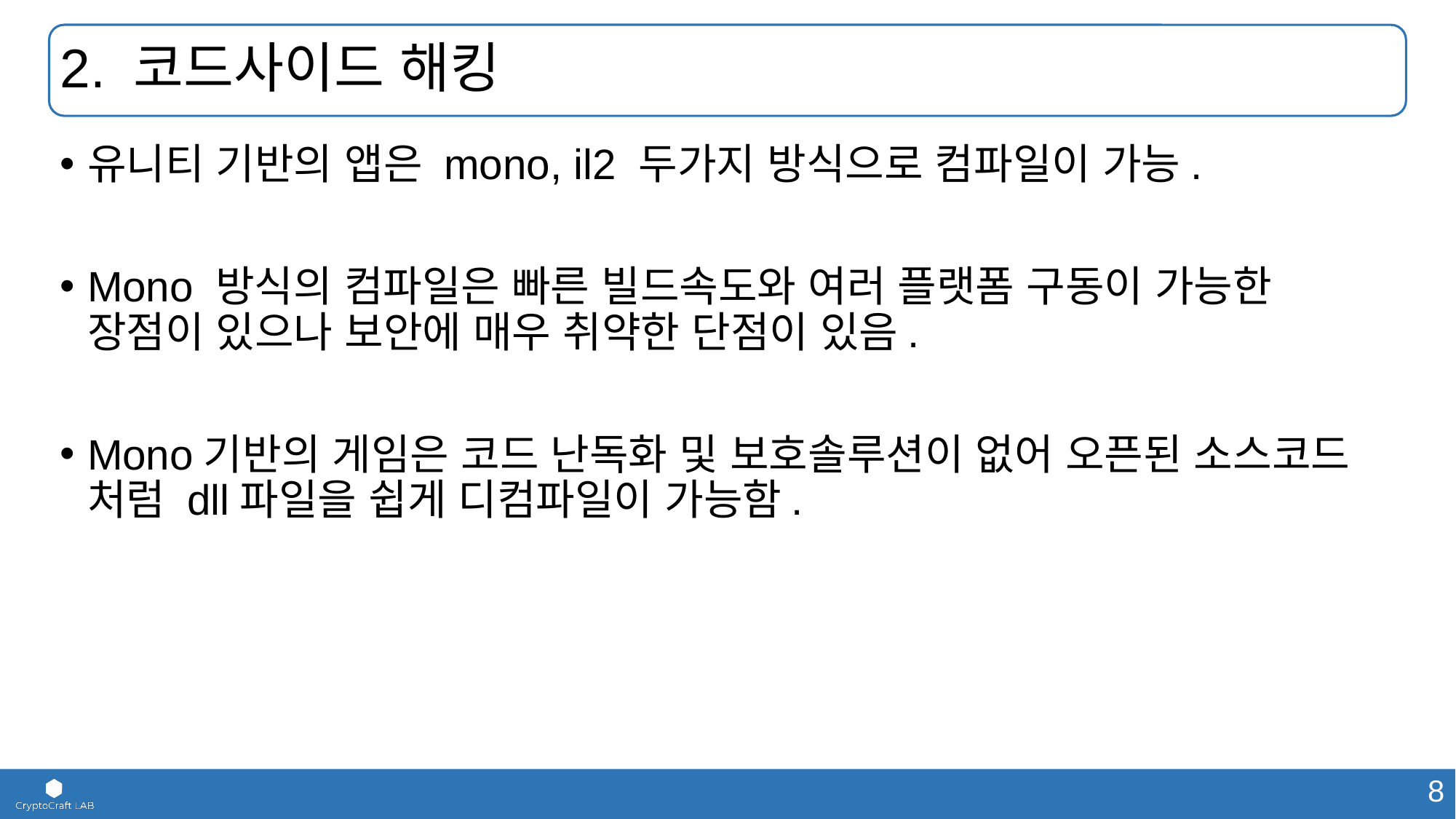

# 2. 코드사이드 해킹
유니티 기반의 앱은 mono, il2 두가지 방식으로 컴파일이 가능.

Mono 방식의 컴파일은 빠른 빌드속도와 여러 플랫폼 구동이 가능한 장점이 있으나 보안에 매우 취약한 단점이 있음.

Mono기반의 게임은 코드 난독화 및 보호솔루션이 없어 오픈된 소스코드 처럼 dll파일을 쉽게 디컴파일이 가능함.